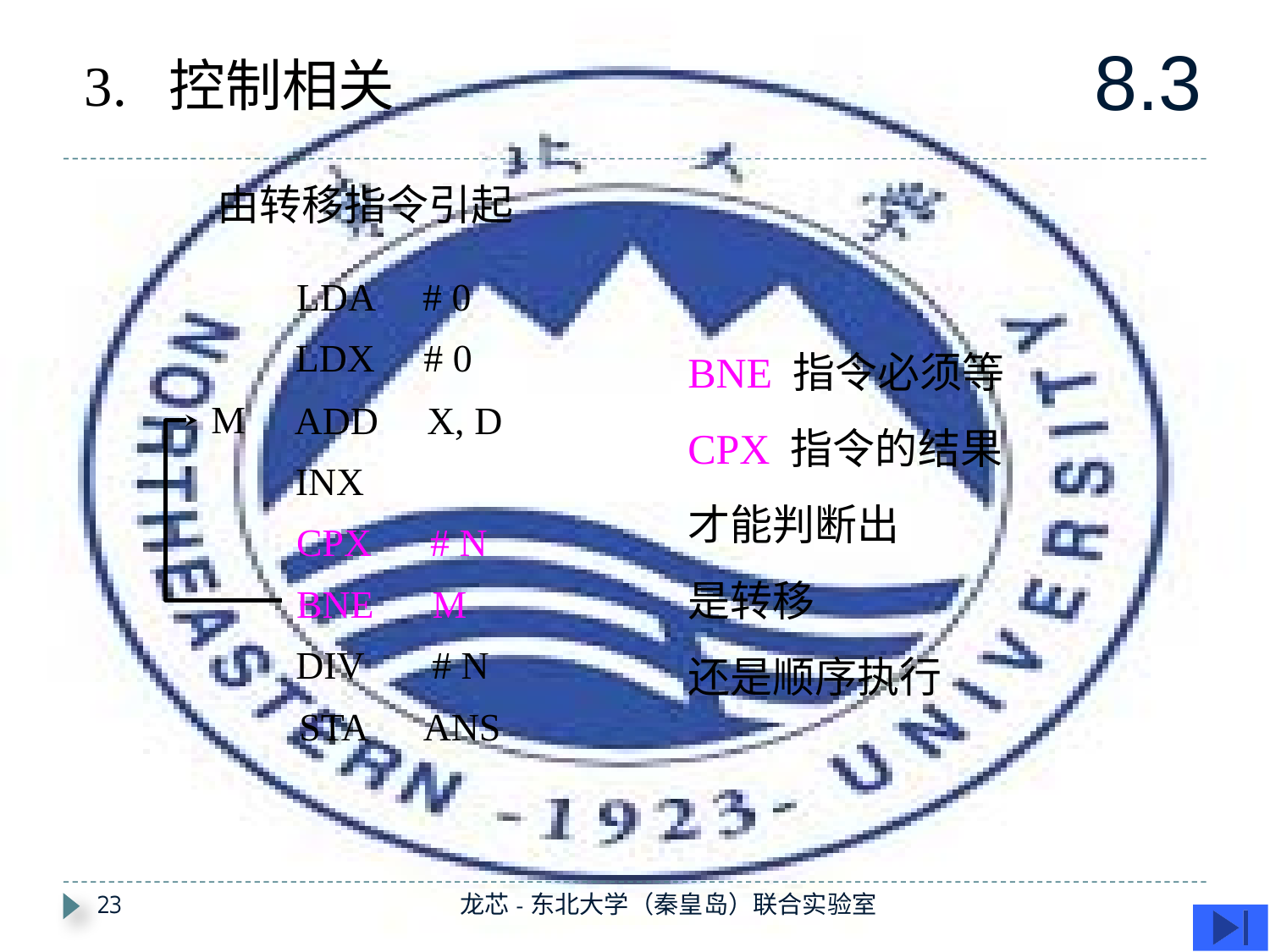

8.3
3.  控制相关
由转移指令引起
LDA     # 0
LDX     # 0
M
ADD     X, D

INX
CPX      # N
BNE      M
DIV       # N
STA      ANS
BNE 指令必须等
CPX 指令的结果
才能判断出
是转移
还是顺序执行
23
龙芯-东北大学（秦皇岛）联合实验室